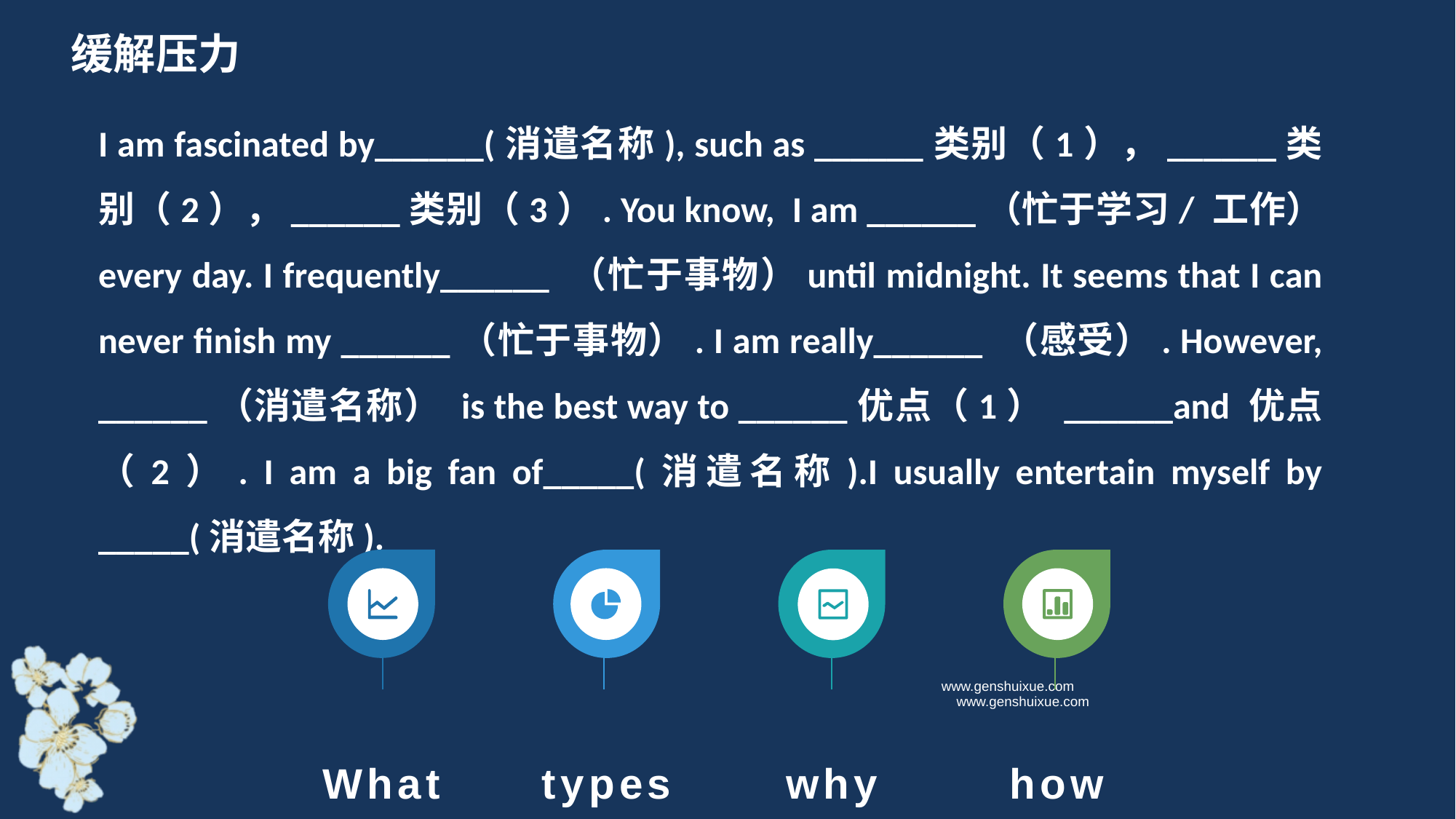

缓解压力
I am fascinated by______(消遣名称), such as ______类别（1），______类别（2），______类别（3）. You know,  I am ______（忙于学习/ 工作） every day. I frequently______ （忙于事物）until midnight. It seems that I can never finish my ______（忙于事物）. I am really______ （感受）. However, ______（消遣名称） is the best way to ______优点（1） ______and 优点（2）. I am a big fan of_____(消遣名称).I usually entertain myself by _____(消遣名称).

www.genshuixue.com
www.genshuixue.com
What
how
types
why